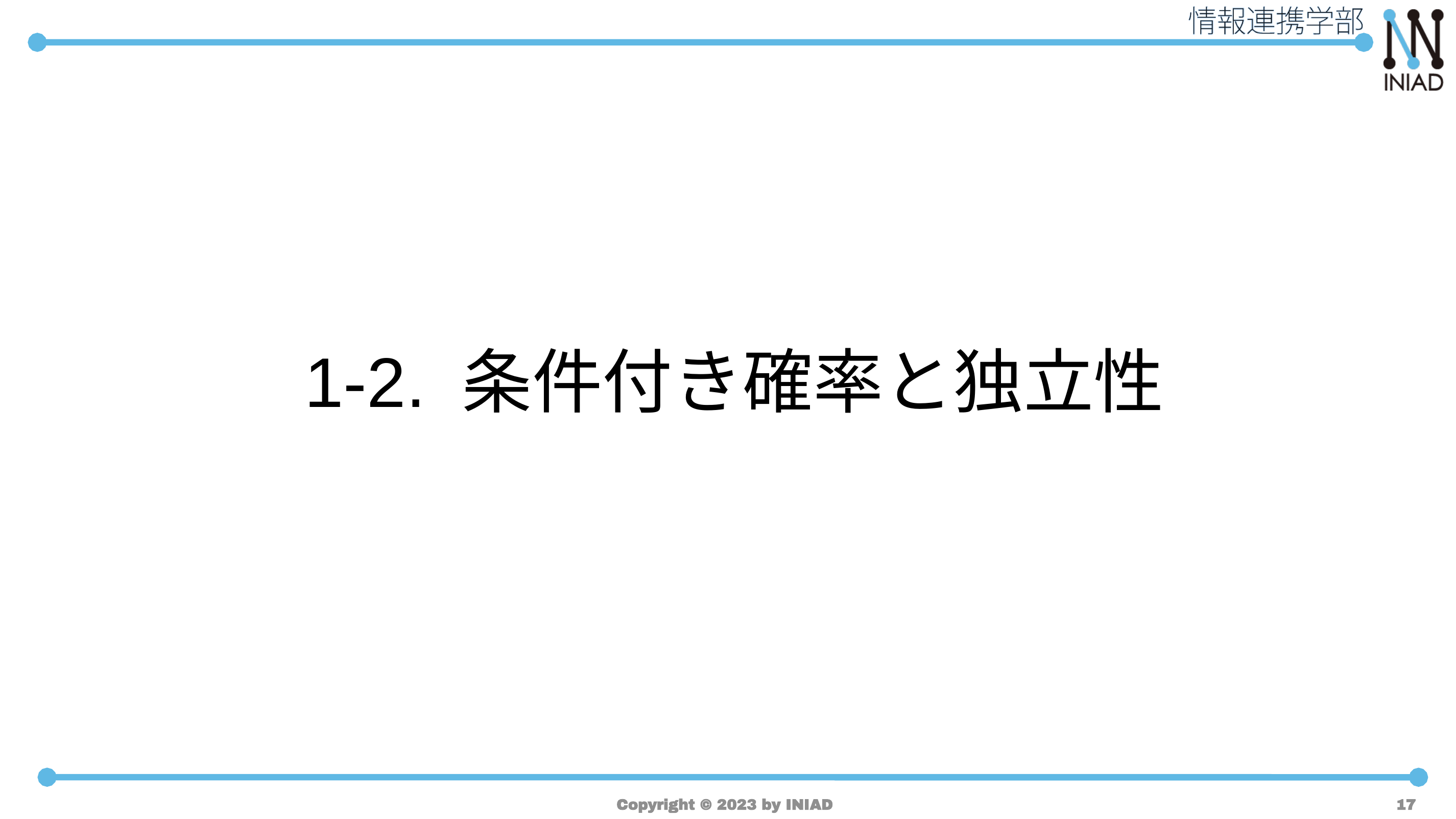

# 1-2. 条件付き確率と独立性
Copyright © 2023 by INIAD
17